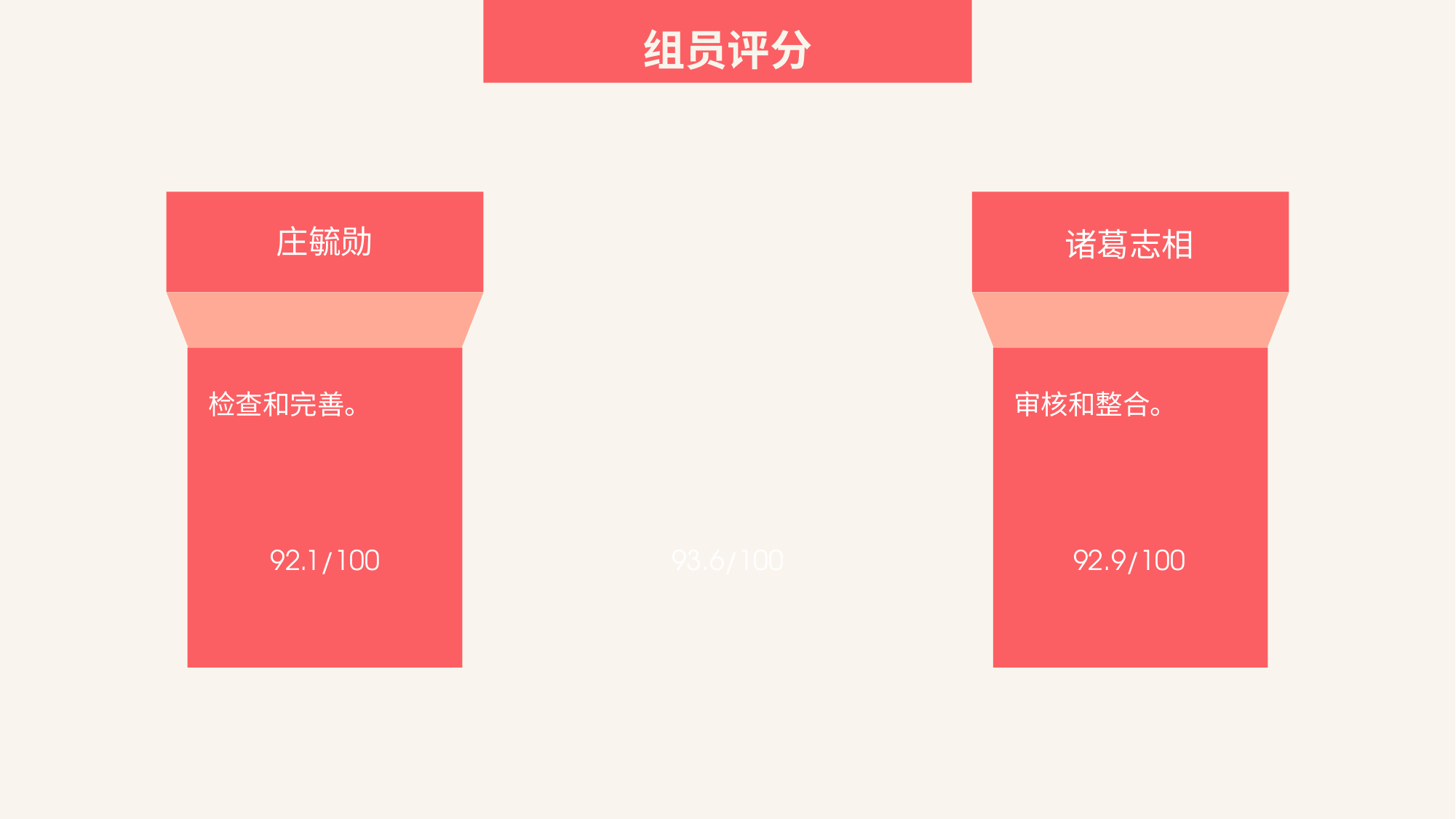

组员评分

庄毓勋

检查和完善。

诸葛志相

审核和整合。
92.1/100
93.6/100
92.9/100